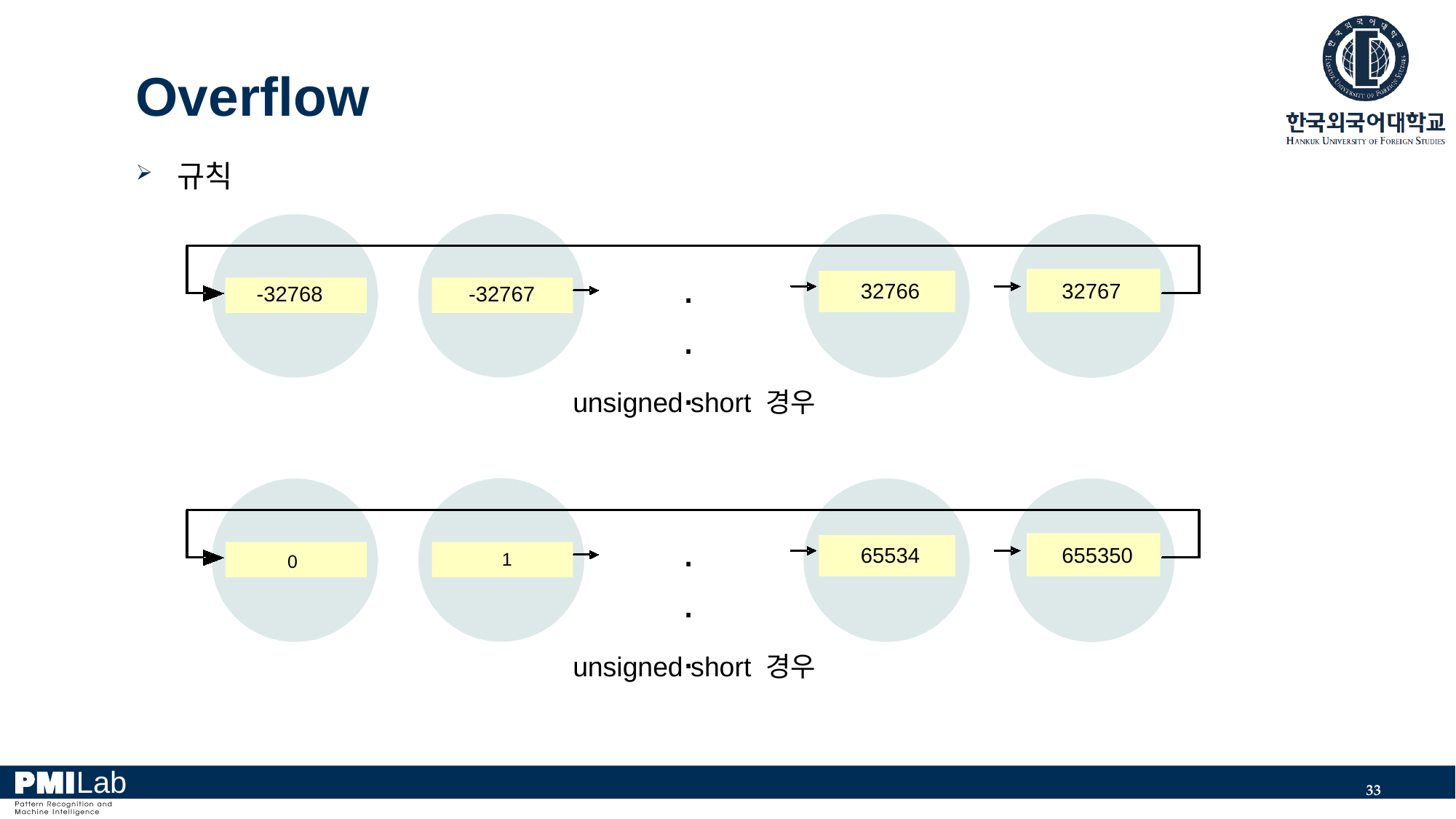

# Overflow
규칙

...

32766
32767
-32768
-32767

unsigned short 경우

...

65534
655350

1
0

unsigned short 경우
33